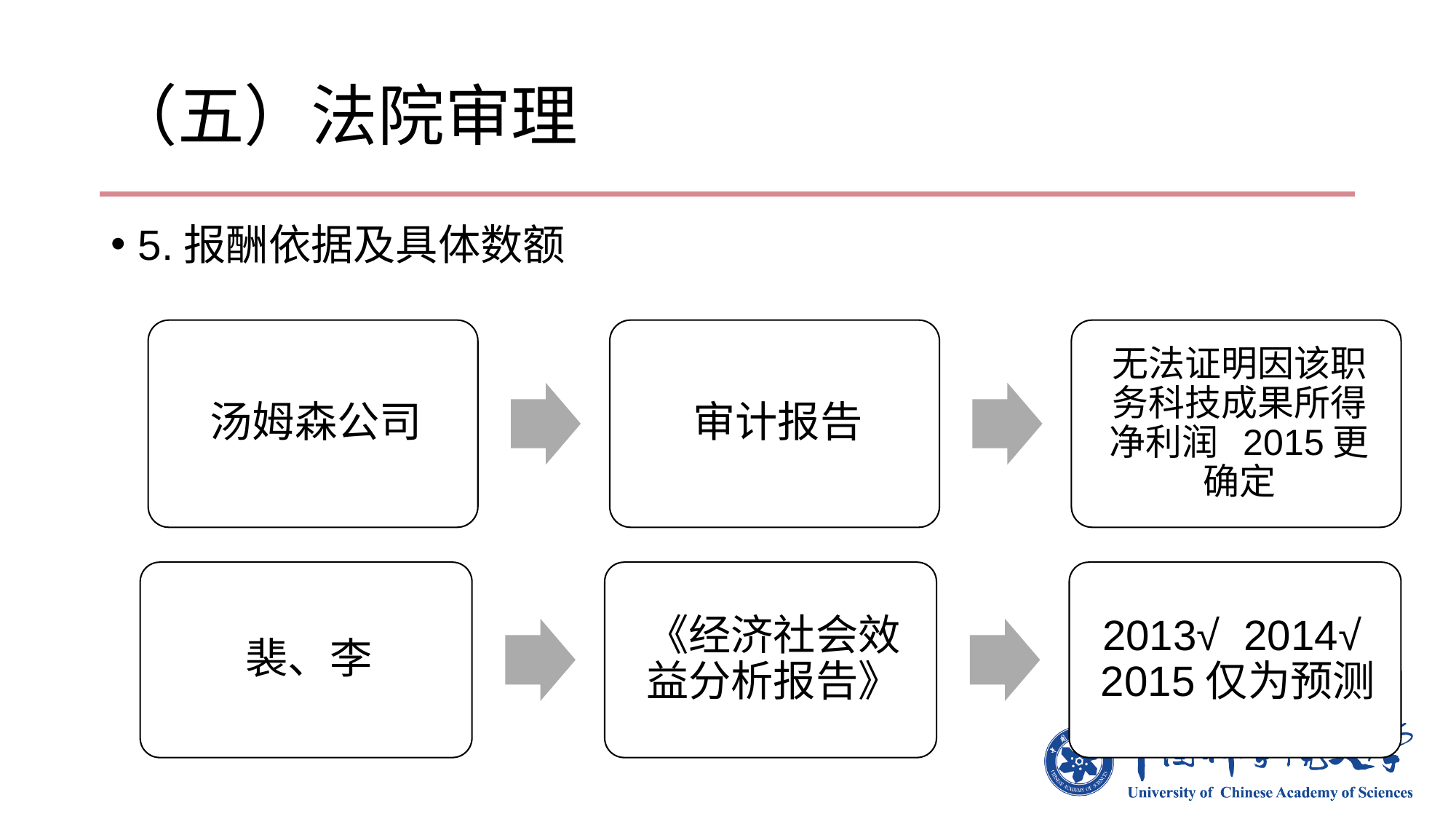

# （五）法院审理
5.报酬依据及具体数额

汤姆森公司

审计报告

无法证明因该职务科技成果所得净利润  2015更确定
裴、李

《经济社会效益分析报告》

2013√  2014√  2015仅为预测